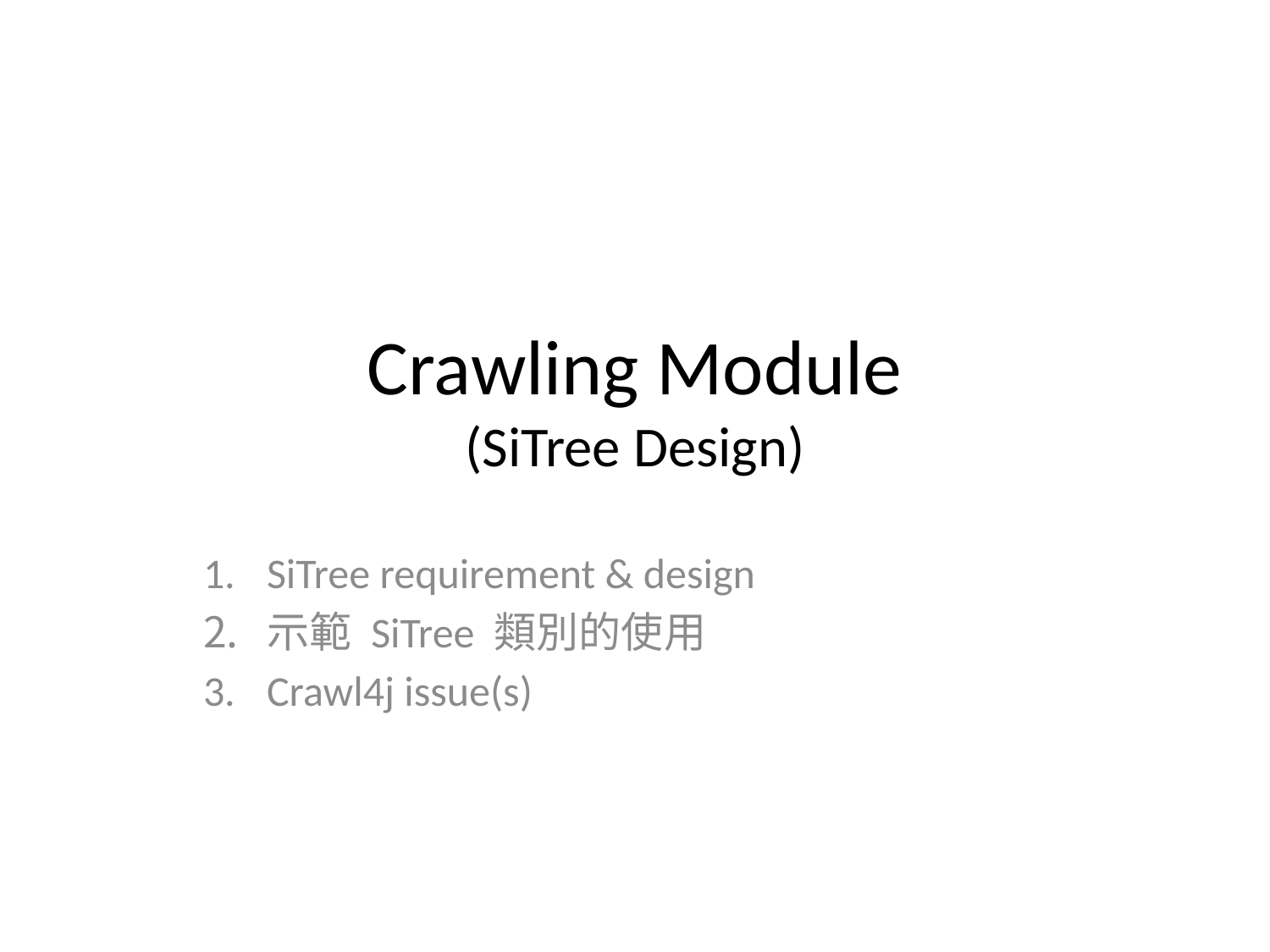

# Crawling Module (SiTree Design)
SiTree requirement & design
示範 SiTree 類別的使用
Crawl4j issue(s)